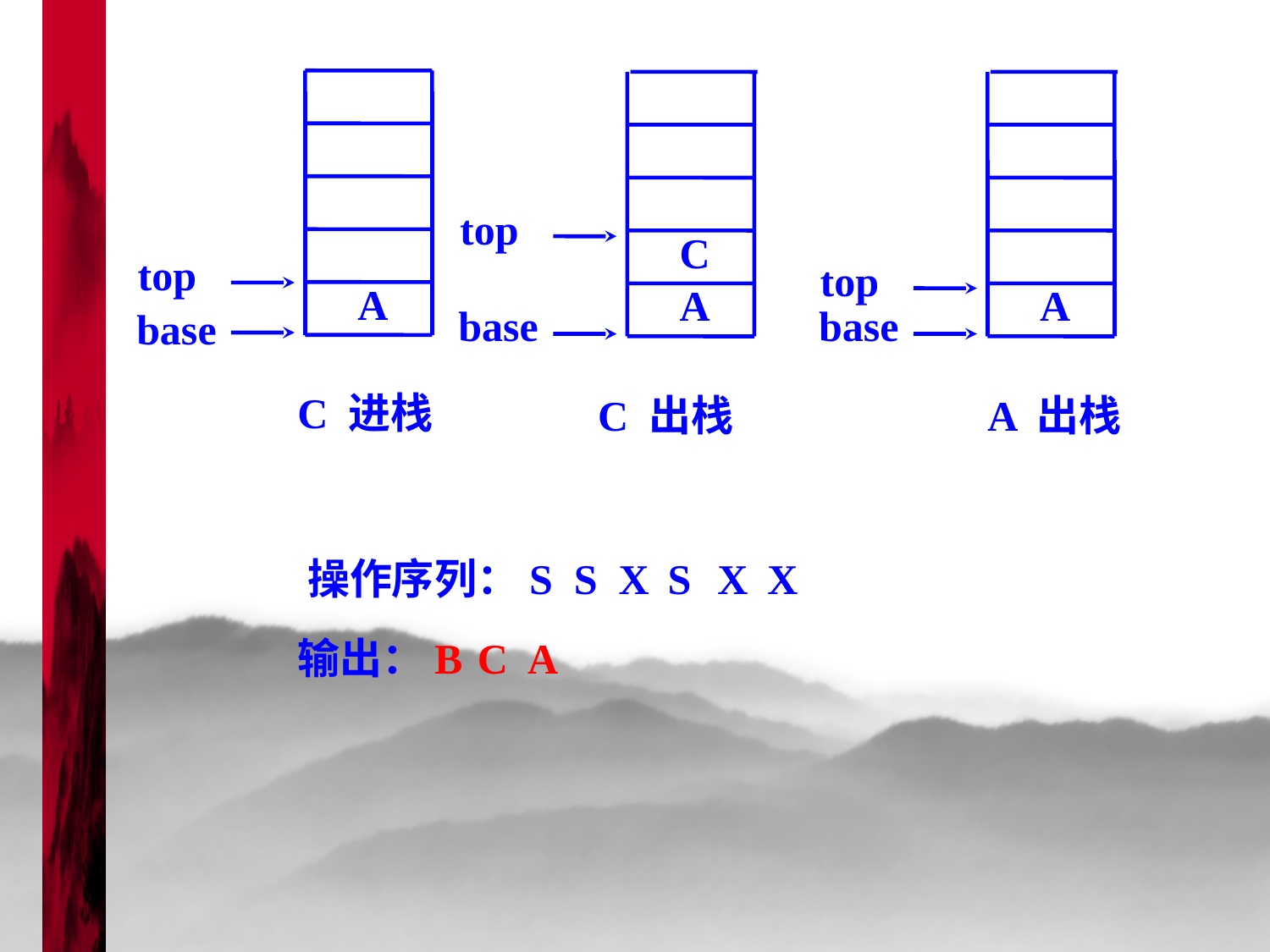

top
A

  base

top
C

A

  base

top
A

  base

C 进栈
S
 C 出栈
X
A 出栈
X
操作序列：S  S  X
输出：B
C
A